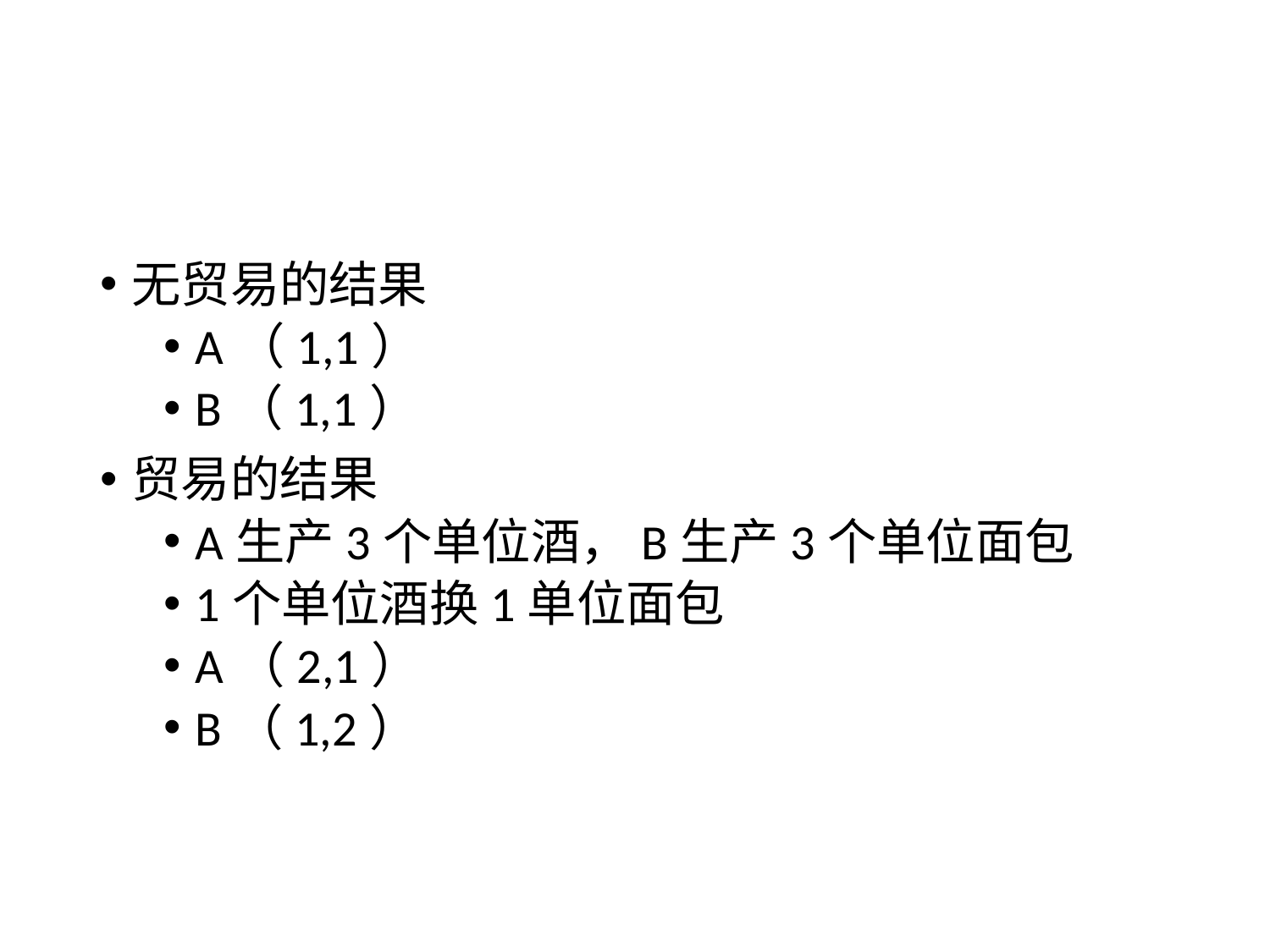

#
无贸易的结果
A（1,1）
B（1,1）
贸易的结果
A生产3个单位酒，B生产3个单位面包
1个单位酒换1单位面包
A（2,1）
B（1,2）